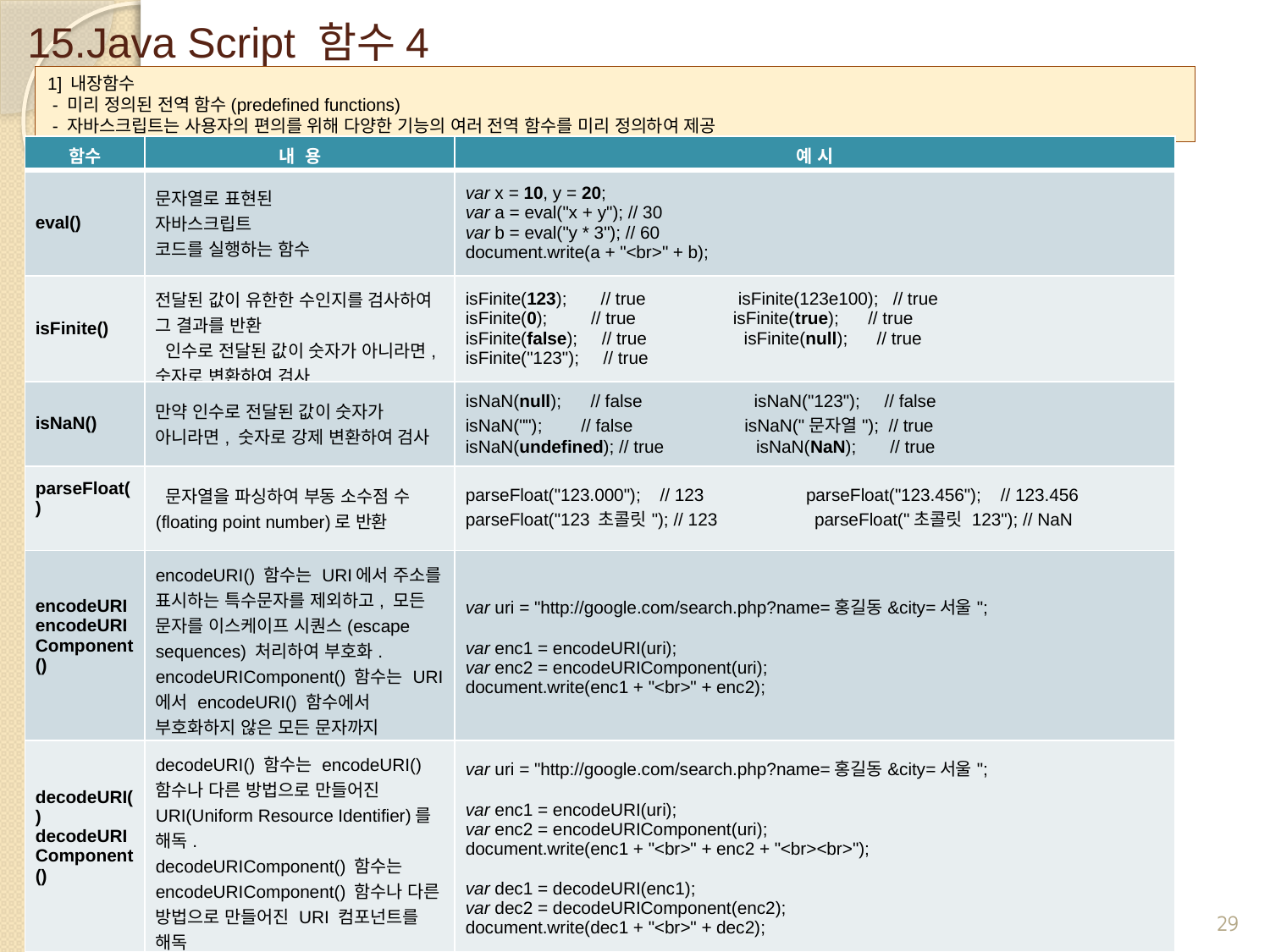

# 15.Java Script 함수4
1] 내장함수
 - 미리 정의된 전역 함수(predefined functions)
 - 자바스크립트는 사용자의 편의를 위해 다양한 기능의 여러 전역 함수를 미리 정의하여 제공
| 함수 | 내 용 | 예 시 |
| --- | --- | --- |
| eval() | 문자열로 표현된 자바스크립트 코드를 실행하는 함수 | var x = 10, y = 20; var a = eval("x + y"); // 30 var b = eval("y \* 3"); // 60 document.write(a + "<br>" + b); |
| isFinite() | 전달된 값이 유한한 수인지를 검사하여 그 결과를 반환  인수로 전달된 값이 숫자가 아니라면, 숫자로 변환하여 검사 | isFinite(123);       // true isFinite(123e100);   // true isFinite(0);         // true isFinite(true);      // true isFinite(false);     // true isFinite(null);      // true isFinite("123");     // true |
| isNaN() | 만약 인수로 전달된 값이 숫자가 아니라면, 숫자로 강제 변환하여 검사 | isNaN(null);      // false isNaN("123");     // false isNaN("");        // false isNaN("문자열");  // true isNaN(undefined); // true isNaN(NaN);       // true |
| parseFloat() | 문자열을 파싱하여 부동 소수점 수(floating point number)로 반환 | parseFloat("123.000");    // 123 parseFloat("123.456");    // 123.456 parseFloat("123 초콜릿"); // 123 parseFloat("초콜릿 123"); // NaN |
| encodeURI encodeURIComponent() | encodeURI() 함수는 URI에서 주소를 표시하는 특수문자를 제외하고, 모든 문자를 이스케이프 시퀀스(escape sequences) 처리하여 부호화. encodeURIComponent() 함수는 URI에서 encodeURI() 함수에서 부호화하지 않은 모든 문자까지 포함하여 이스케이프 시퀀스 처리 | var uri = "http://google.com/search.php?name=홍길동&city=서울";   var enc1 = encodeURI(uri); var enc2 = encodeURIComponent(uri); document.write(enc1 + "<br>" + enc2); |
| decodeURI() decodeURIComponent() | decodeURI() 함수는 encodeURI() 함수나 다른 방법으로 만들어진 URI(Uniform Resource Identifier)를 해독. decodeURIComponent() 함수는 encodeURIComponent() 함수나 다른 방법으로 만들어진 URI 컴포넌트를 해독 | var uri = "http://google.com/search.php?name=홍길동&city=서울";   var enc1 = encodeURI(uri); var enc2 = encodeURIComponent(uri); document.write(enc1 + "<br>" + enc2 + "<br><br>");   var dec1 = decodeURI(enc1); var dec2 = decodeURIComponent(enc2); document.write(dec1 + "<br>" + dec2); |
29